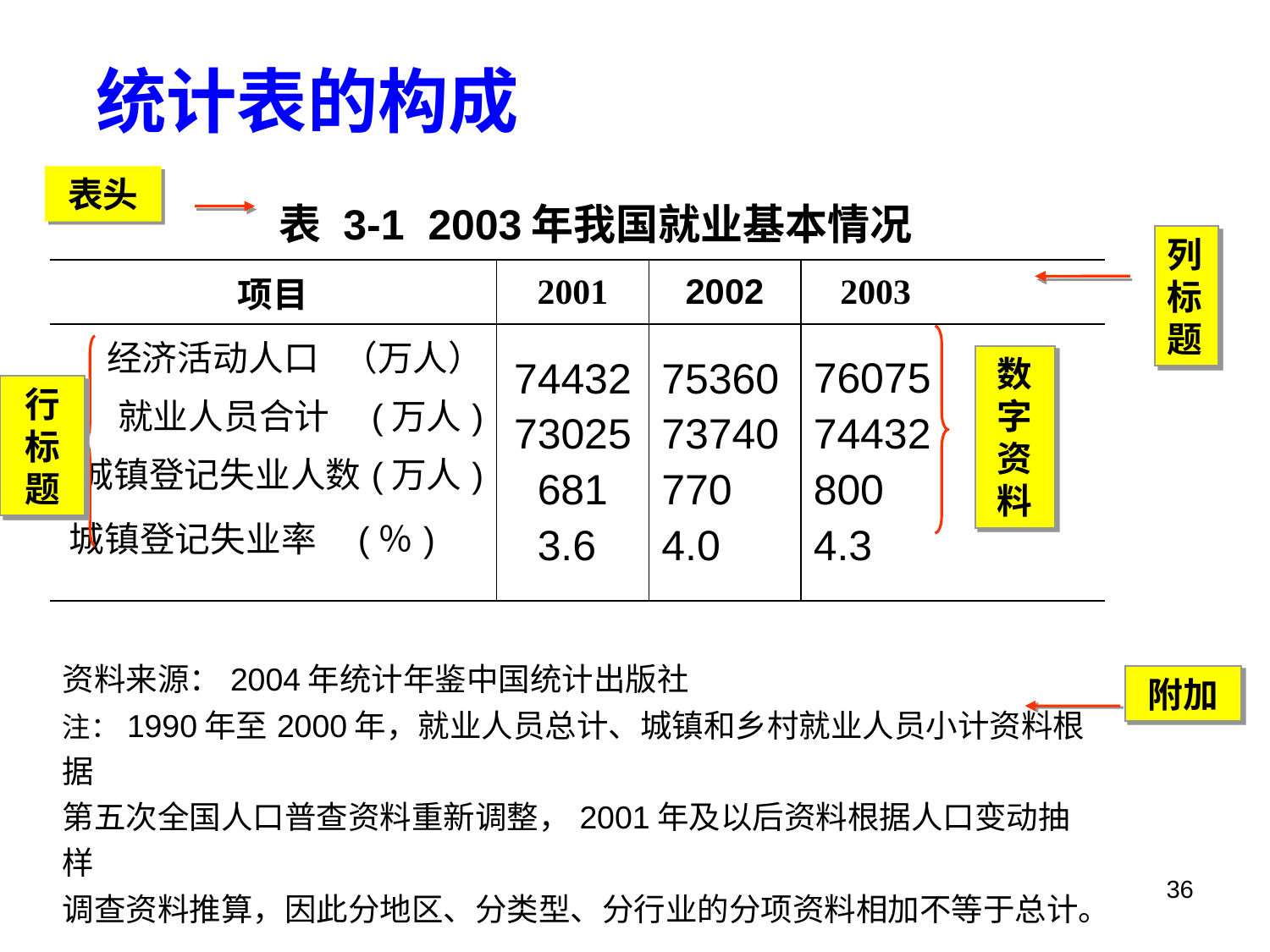

# 统计表的构成
表头
| 表 3-1 2003年我国就业基本情况 |  |  |  |
| --- | --- | --- | --- |
| 项目 | 2001 | 2002 | 2003 |
| 经济活动人口 （万人） 就业人员合计 (万人) 城镇登记失业人数(万人) 城镇登记失业率 (％) | 74432 73025 681 3.6 | 75360 73740 770 4.0 | 76075 74432 800 4.3 |
| 资料来源：2004年统计年鉴中国统计出版社 注：1990年至2000年，就业人员总计、城镇和乡村就业人员小计资料根据 第五次全国人口普查资料重新调整，2001年及以后资料根据人口变动抽样 调查资料推算，因此分地区、分类型、分行业的分项资料相加不等于总计。 |  |  |  |

列标题

数字资料
行标题
附加

36